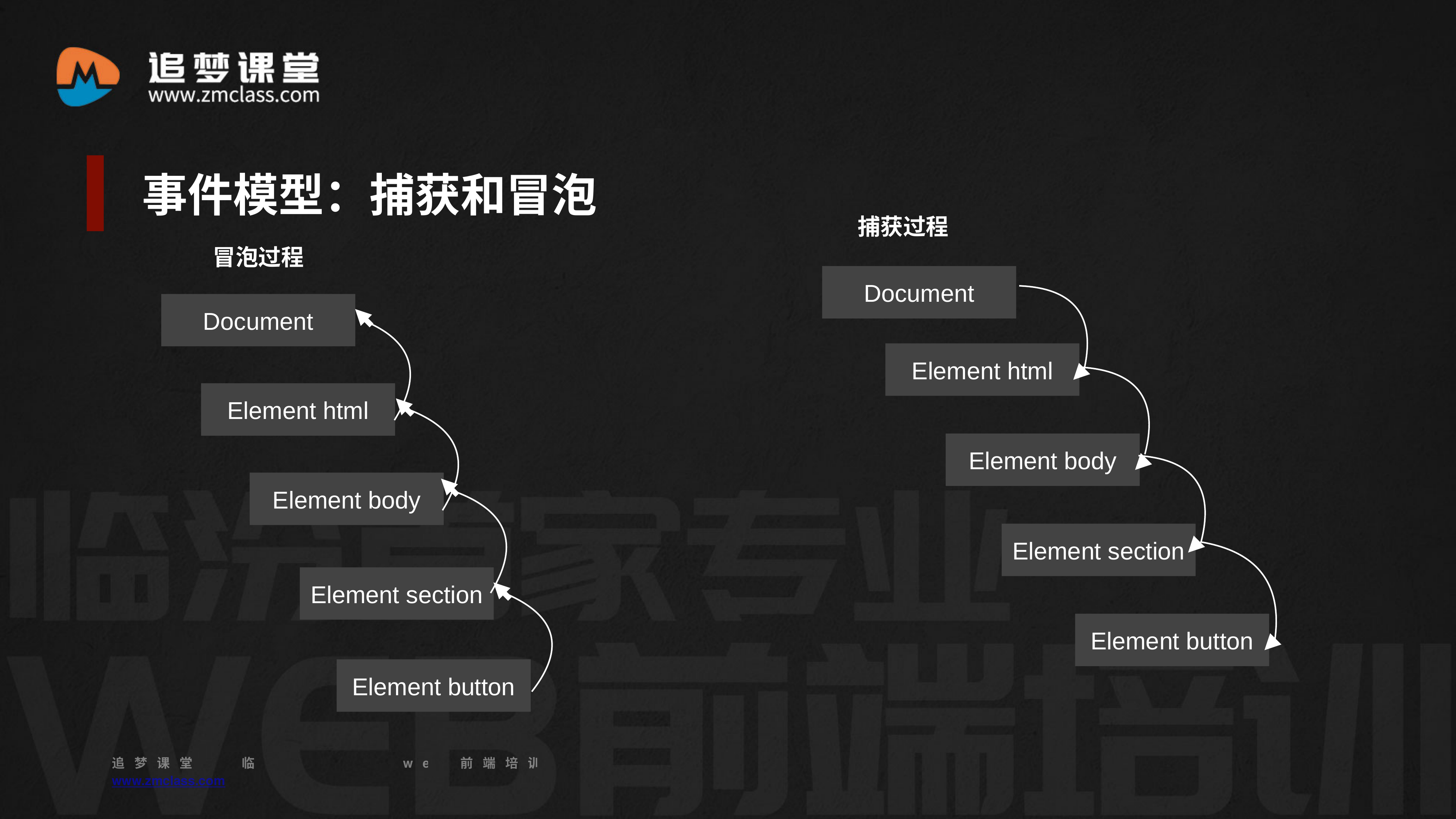

事件模型：捕获和冒泡
捕获过程
冒泡过程
Document

Document

Element html

Element html

Element body

Element body

Element section

Element section

Element button

Element button
追梦课堂   临汾首家专业的web前端培训机构                                                          www.zmclass.com
4